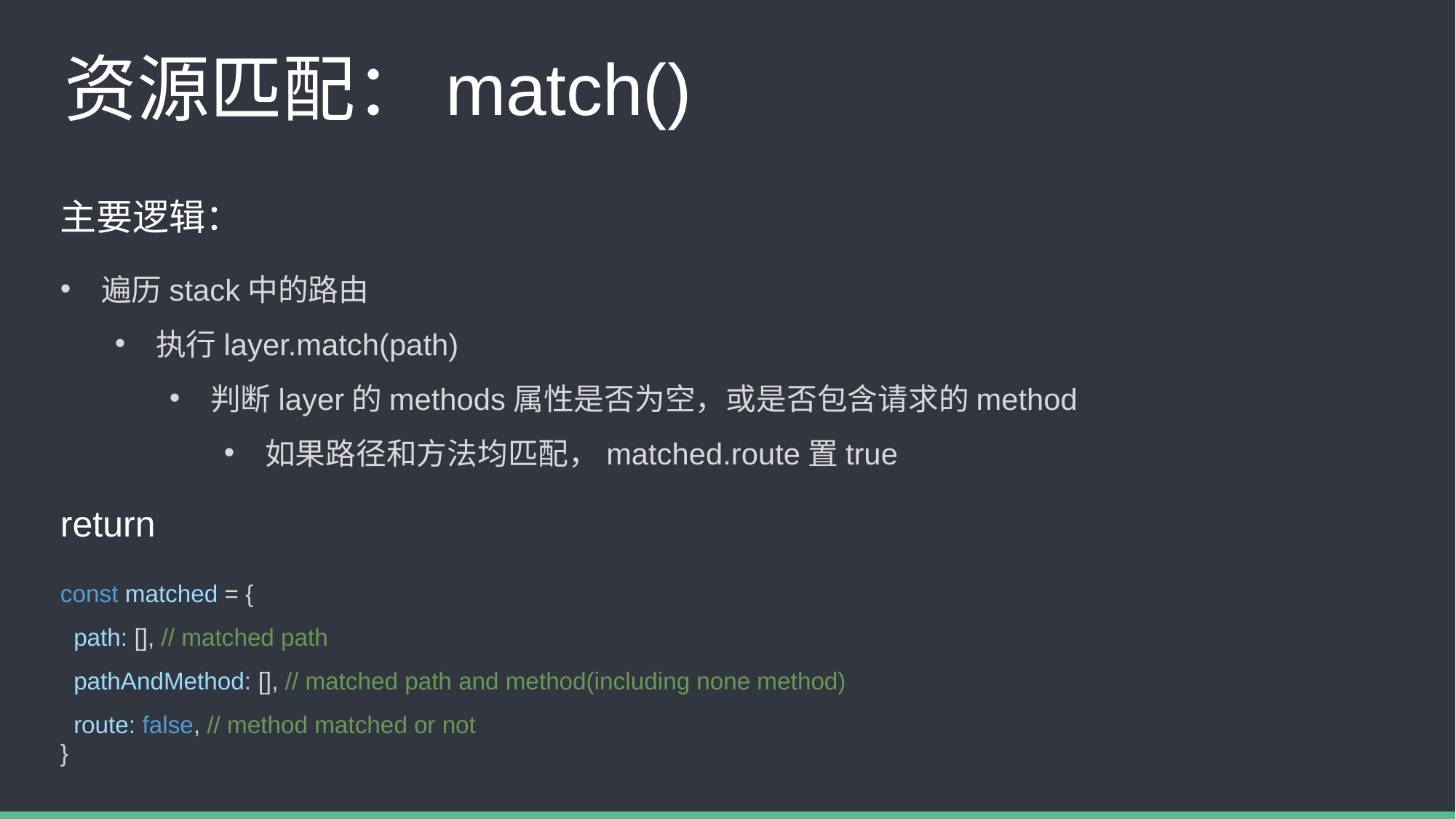

# 资源匹配：match()
主要逻辑：
遍历stack中的路由
执行layer.match(path)
判断layer的methods属性是否为空，或是否包含请求的method
如果路径和方法均匹配，matched.route置true
return
const matched = {
  path: [], // matched path
  pathAndMethod: [], // matched path and method(including none method)
  route: false, // method matched or not
}